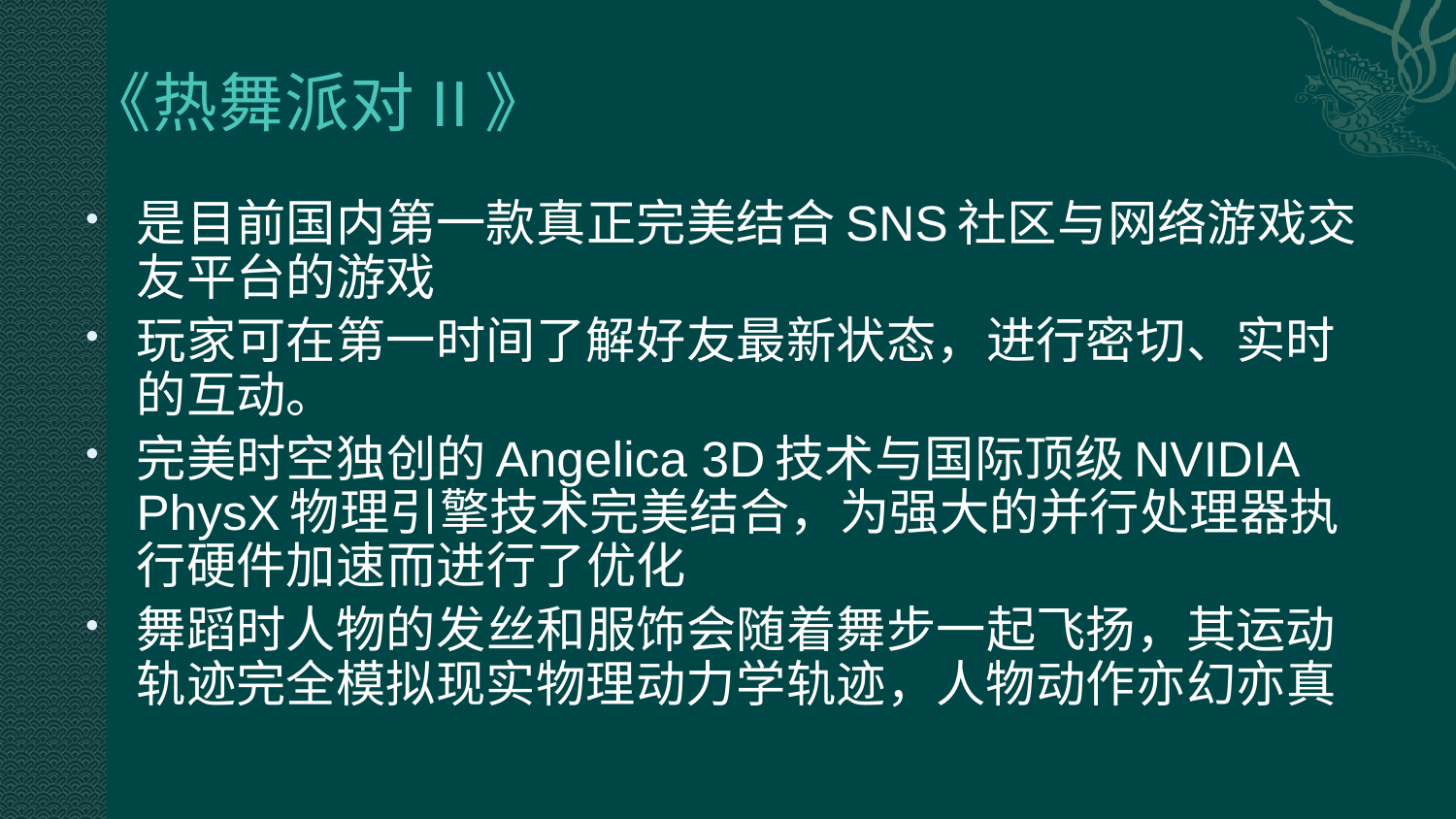

# 《热舞派对II》
是目前国内第一款真正完美结合SNS社区与网络游戏交友平台的游戏
玩家可在第一时间了解好友最新状态，进行密切、实时的互动。
完美时空独创的Angelica 3D技术与国际顶级NVIDIA PhysX物理引擎技术完美结合，为强大的并行处理器执行硬件加速而进行了优化
舞蹈时人物的发丝和服饰会随着舞步一起飞扬，其运动轨迹完全模拟现实物理动力学轨迹，人物动作亦幻亦真